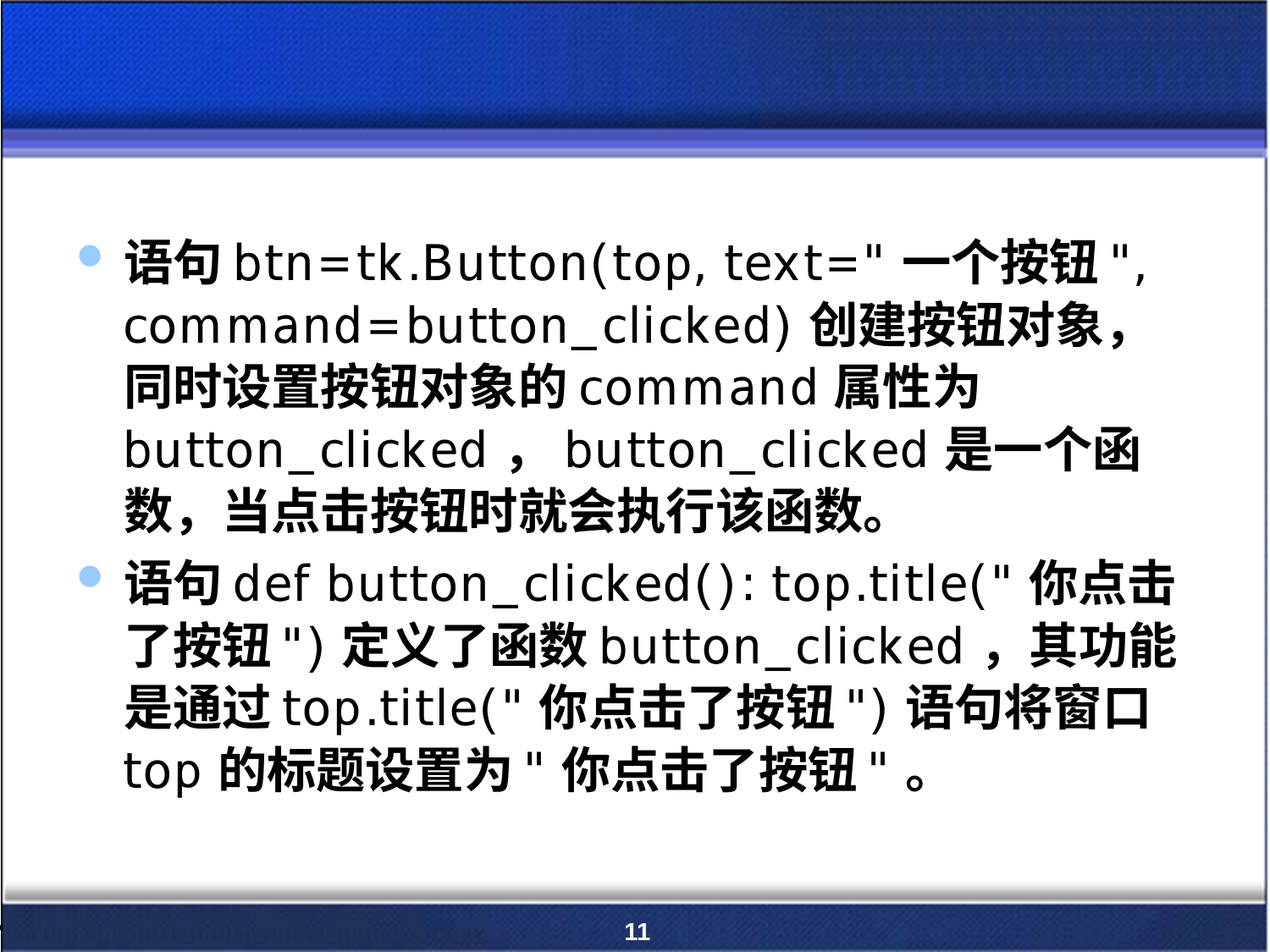

#
语句btn=tk.Button(top, text="一个按钮", command=button_clicked)创建按钮对象，同时设置按钮对象的command属性为button_clicked，button_clicked是一个函数，当点击按钮时就会执行该函数。
语句def button_clicked(): top.title("你点击了按钮")定义了函数button_clicked，其功能是通过top.title("你点击了按钮")语句将窗口top的标题设置为"你点击了按钮"。

11